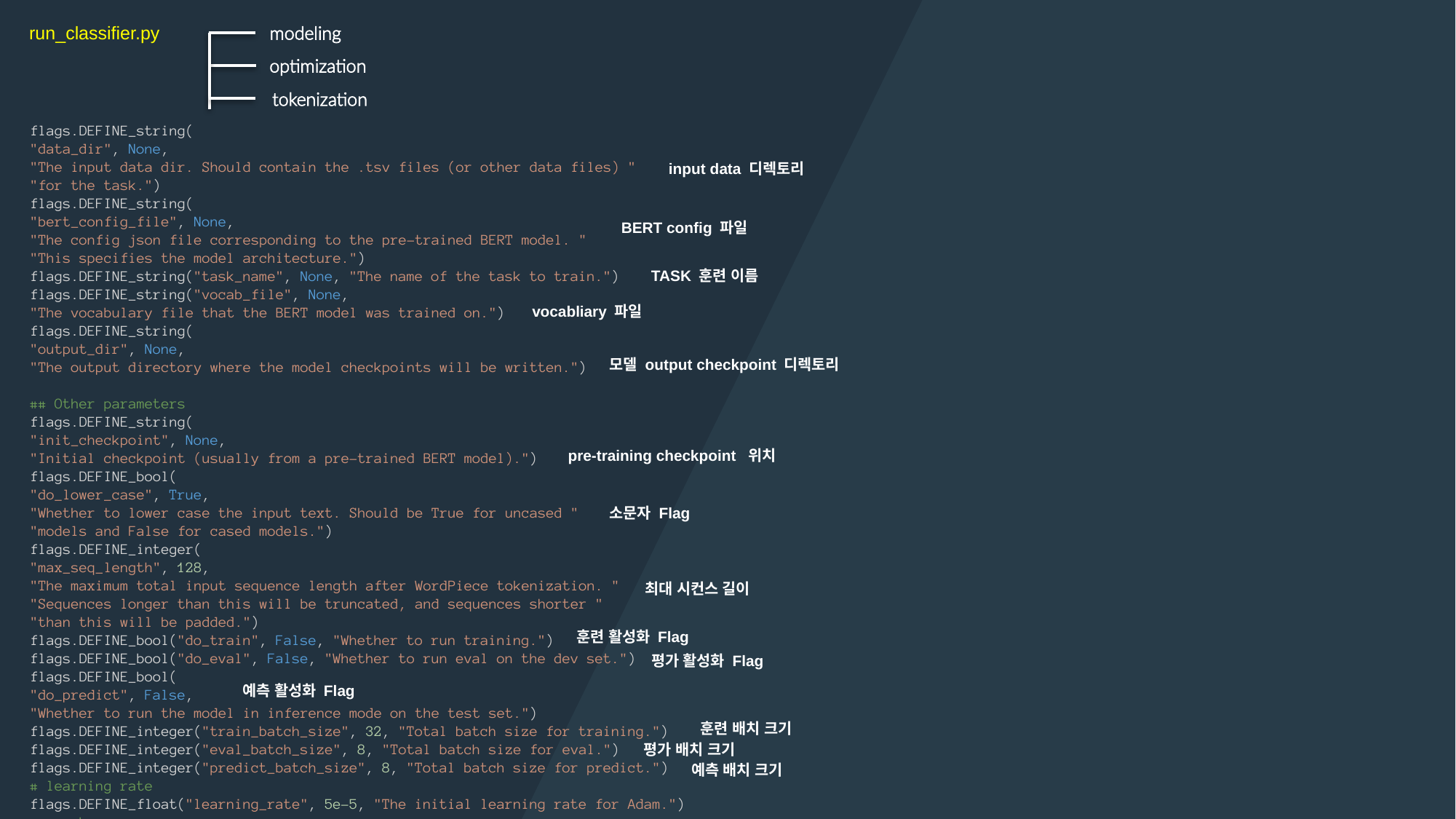

run_classifier.py
modeling
optimization
tokenization
flags.DEFINE_string(
"data_dir", None,
"The input data dir. Should contain the .tsv files (or other data files) "
"for the task.")
flags.DEFINE_string(
"bert_config_file", None,
"The config json file corresponding to the pre-trained BERT model. "
"This specifies the model architecture.")
flags.DEFINE_string("task_name", None, "The name of the task to train.")
flags.DEFINE_string("vocab_file", None,
"The vocabulary file that the BERT model was trained on.")
flags.DEFINE_string(
"output_dir", None,
"The output directory where the model checkpoints will be written.")
## Other parameters
flags.DEFINE_string(
"init_checkpoint", None,
"Initial checkpoint (usually from a pre-trained BERT model).")
flags.DEFINE_bool(
"do_lower_case", True,
"Whether to lower case the input text. Should be True for uncased "
"models and False for cased models.")
flags.DEFINE_integer(
"max_seq_length", 128,
"The maximum total input sequence length after WordPiece tokenization. "
"Sequences longer than this will be truncated, and sequences shorter "
"than this will be padded.")
flags.DEFINE_bool("do_train", False, "Whether to run training.")
flags.DEFINE_bool("do_eval", False, "Whether to run eval on the dev set.")
flags.DEFINE_bool(
"do_predict", False,
"Whether to run the model in inference mode on the test set.")
flags.DEFINE_integer("train_batch_size", 32, "Total batch size for training.")
flags.DEFINE_integer("eval_batch_size", 8, "Total batch size for eval.")
flags.DEFINE_integer("predict_batch_size", 8, "Total batch size for predict.")
# learning rate
flags.DEFINE_float("learning_rate", 5e-5, "The initial learning rate for Adam.")
# epoch
flags.DEFINE_float("num_train_epochs", 3.0,
"Total number of training epochs to perform.")
# 선형 학습 속도 예열을 수행하기 위한 교육 비율
flags.DEFINE_float(
"warmup_proportion", 0.1,
"Proportion of training to perform linear learning rate warmup for. "
"E.g., 0.1 = 10% of training.")
# save checkpoints steps
flags.DEFINE_integer("save_checkpoints_steps", 1000,
"How often to save the model checkpoint.")
# 몇단계의 스텝을 거쳐야 하는가?
flags.DEFINE_integer("iterations_per_loop", 1000,
"How many steps to make in each estimator call.")
# tpu 사용
flags.DEFINE_bool("use_tpu", False, "Whether to use TPU or GPU/CPU.")
# tpu name "grpc://ip.address.of.tpu:8470"
tf.flags.DEFINE_string(
"tpu_name", None,
"The Cloud TPU to use for training. This should be either the name "
"used when creating the Cloud TPU, or a grpc://ip.address.of.tpu:8470 "
"url.")
# GCE zone
tf.flags.DEFINE_string(
"tpu_zone", None,
"[Optional] GCE zone where the Cloud TPU is located in. If not "
"specified, we will attempt to automatically detect the GCE project from "
"metadata.")
# GCE project
tf.flags.DEFINE_string(
"gcp_project", None,
"[Optional] Project name for the Cloud TPU-enabled project. If not "
"specified, we will attempt to automatically detect the GCE project from "
"metadata.")
# master url
tf.flags.DEFINE_string("master", None, "[Optional] TensorFlow master URL.")
# tup core 개수
flags.DEFINE_integer(
"num_tpu_cores", 8,
"Only used if `use_tpu` is True. Total number of TPU cores to use.")
input data 디렉토리
BERT config 파일
TASK 훈련 이름
vocabliary 파일
모델 output checkpoint 디렉토리
pre-training checkpoint  위치
소문자 Flag
최대 시컨스 길이
훈련 활성화 Flag
평가 활성화 Flag
예측 활성화 Flag
훈련 배치 크기
평가 배치 크기
예측 배치 크기